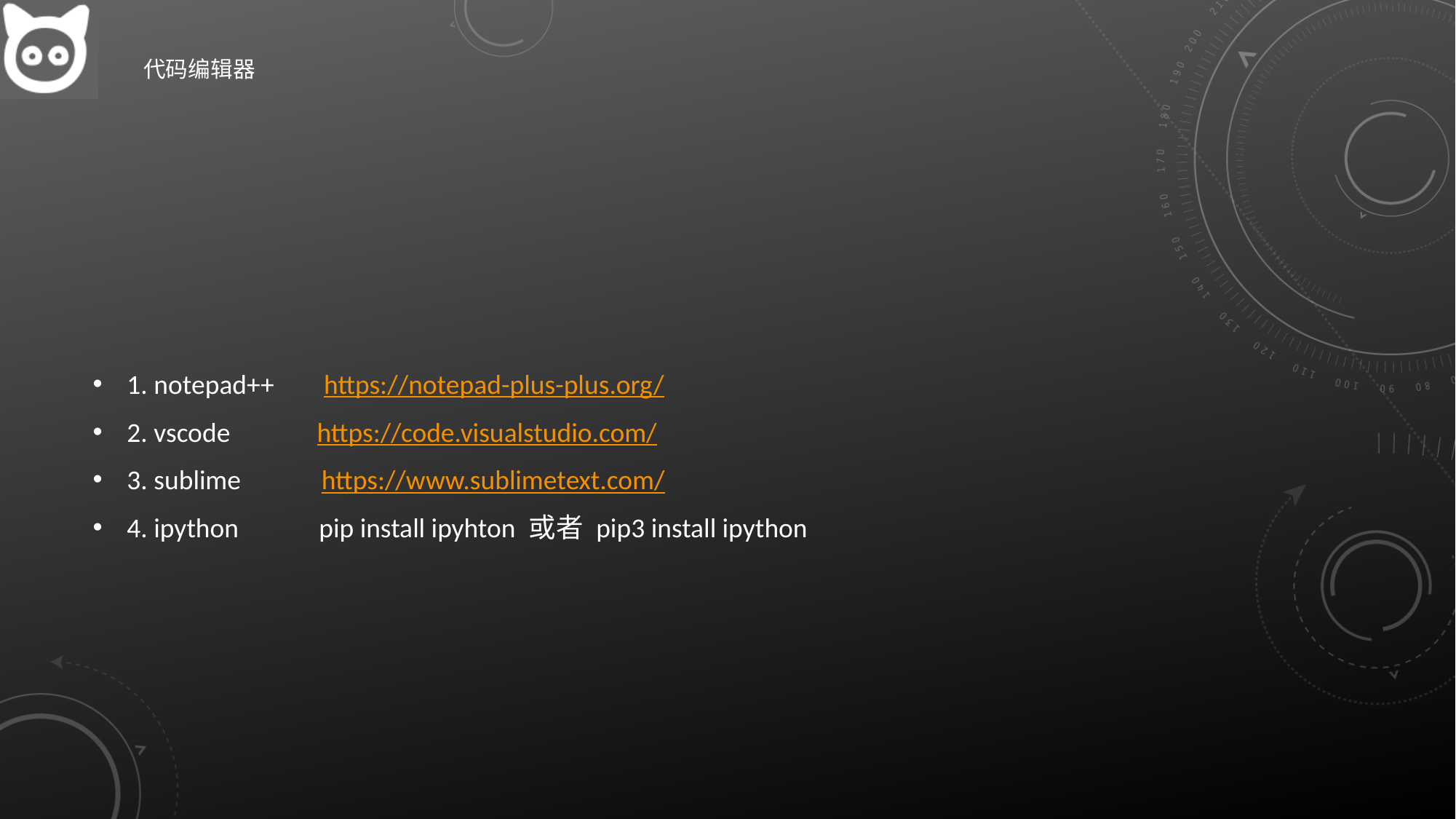

# 代码编辑器
1. notepad++        https://notepad-plus-plus.org/
2. vscode              https://code.visualstudio.com/
3. sublime             https://www.sublimetext.com/
4. ipython             pip install ipyhton 或者 pip3 install ipython